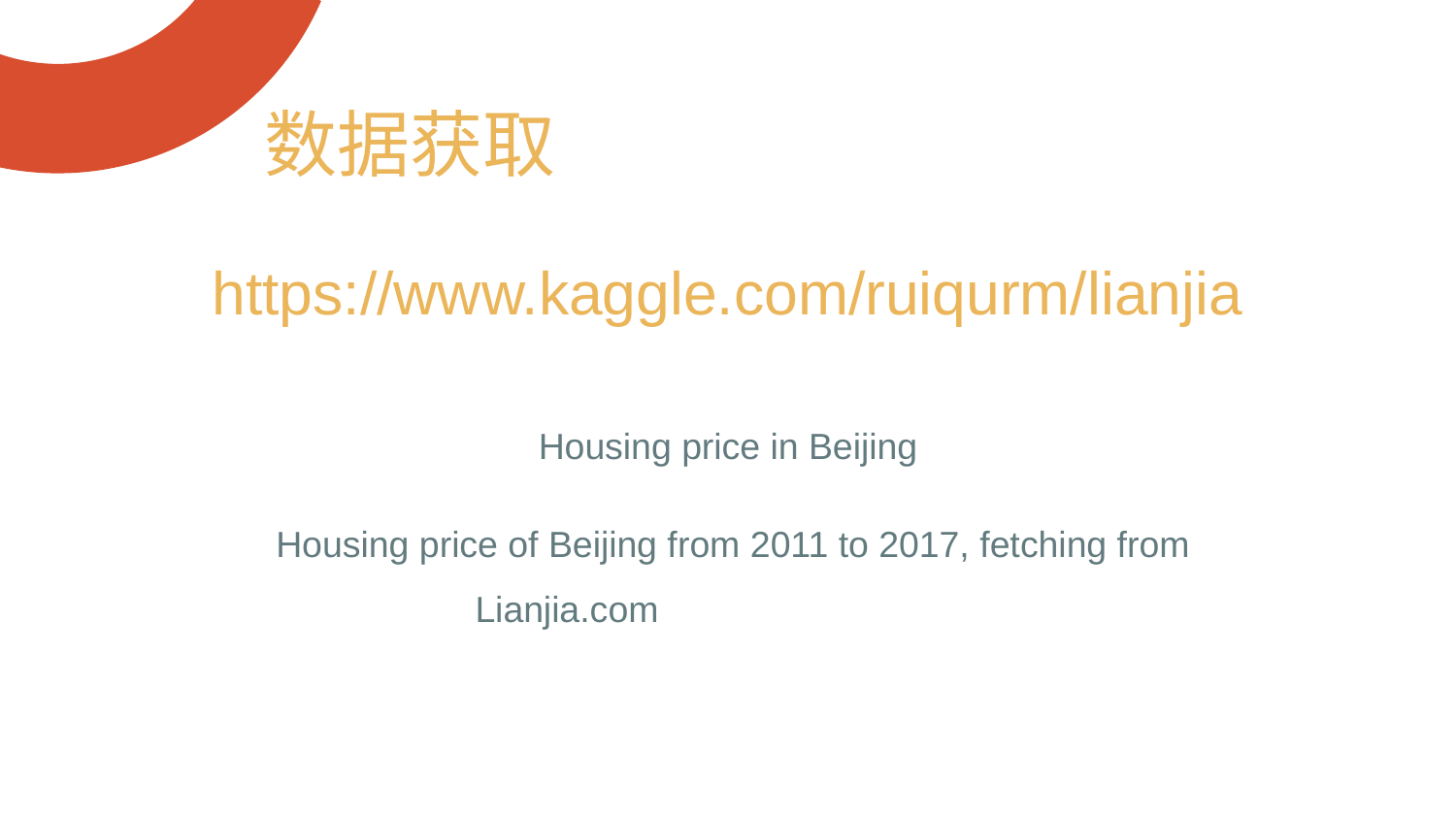

数据获取
# https://www.kaggle.com/ruiqurm/lianjia
Housing price in Beijing
 Housing price of Beijing from 2011 to 2017, fetching from Lianjia.comHfbprice in Beijing